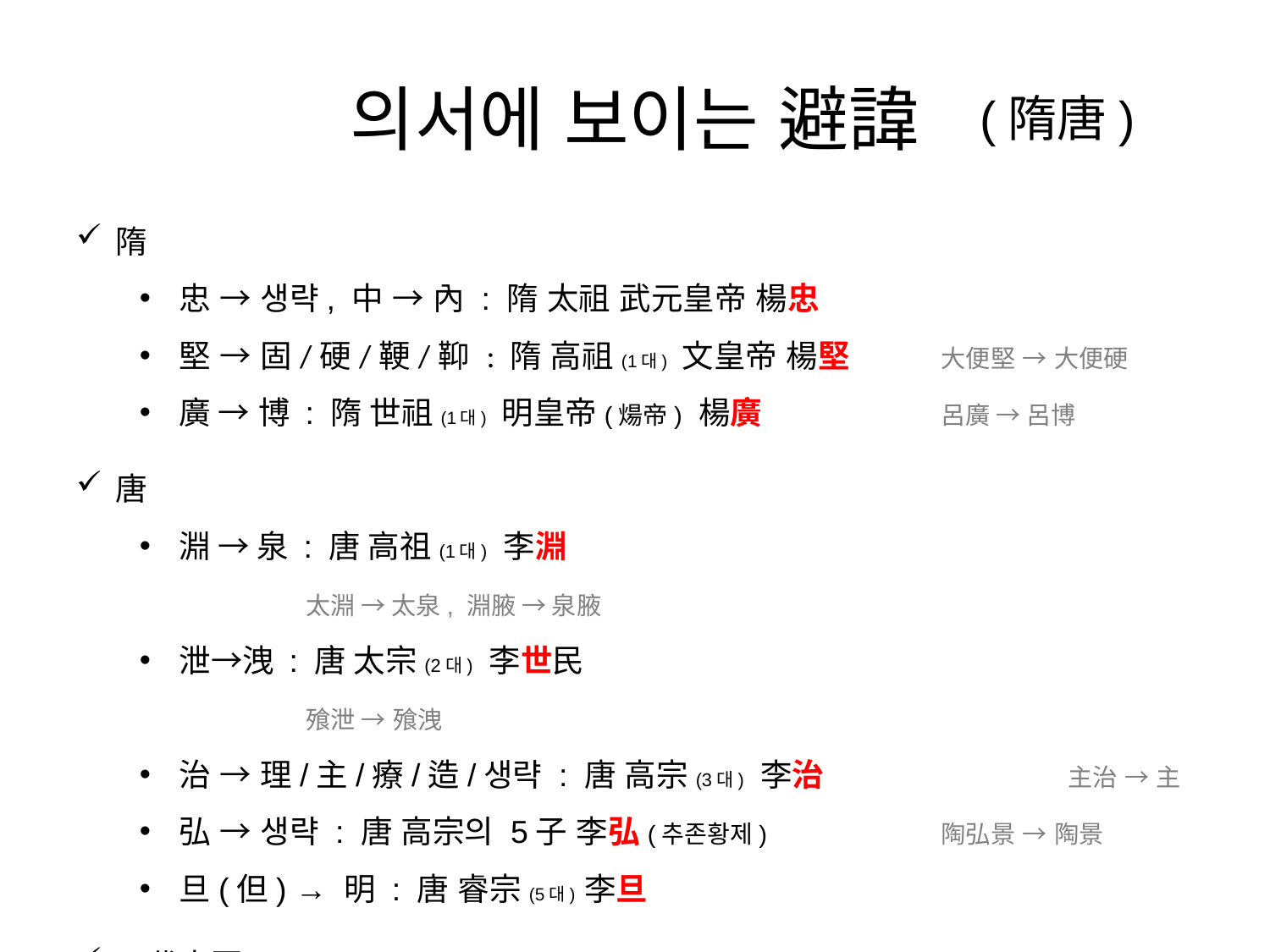

의서에 보이는 避諱
 (隋唐)
隋
忠 → 생략, 中 → 內 : 隋 太祖 武元皇帝 楊忠
堅 → 固/硬/鞕/䩕 : 隋 高祖(1대) 文皇帝 楊堅	大便堅 → 大便硬
廣 → 博 : 隋 世祖(1대) 明皇帝(煬帝) 楊廣		呂廣 → 呂博

唐
淵 → 泉 : 唐 高祖(1대) 李淵					太淵 → 太泉, 淵腋 → 泉腋
泄→洩 : 唐 太宗(2대) 李世民					飱泄 → 飱洩
治 → 理/主/療/造/생략 : 唐 高宗(3대) 李治		主治 → 主
弘 → 생략 : 唐 高宗의 5子 李弘(추존황제)		陶弘景 → 陶景
旦(但) → 明 : 唐 睿宗(5대) 李旦

五代十國
榴 → 櫻 : 吳越 太祖 錢鏐(鏐-榴 동음)		 	石榴 → 金櫻, 金罌